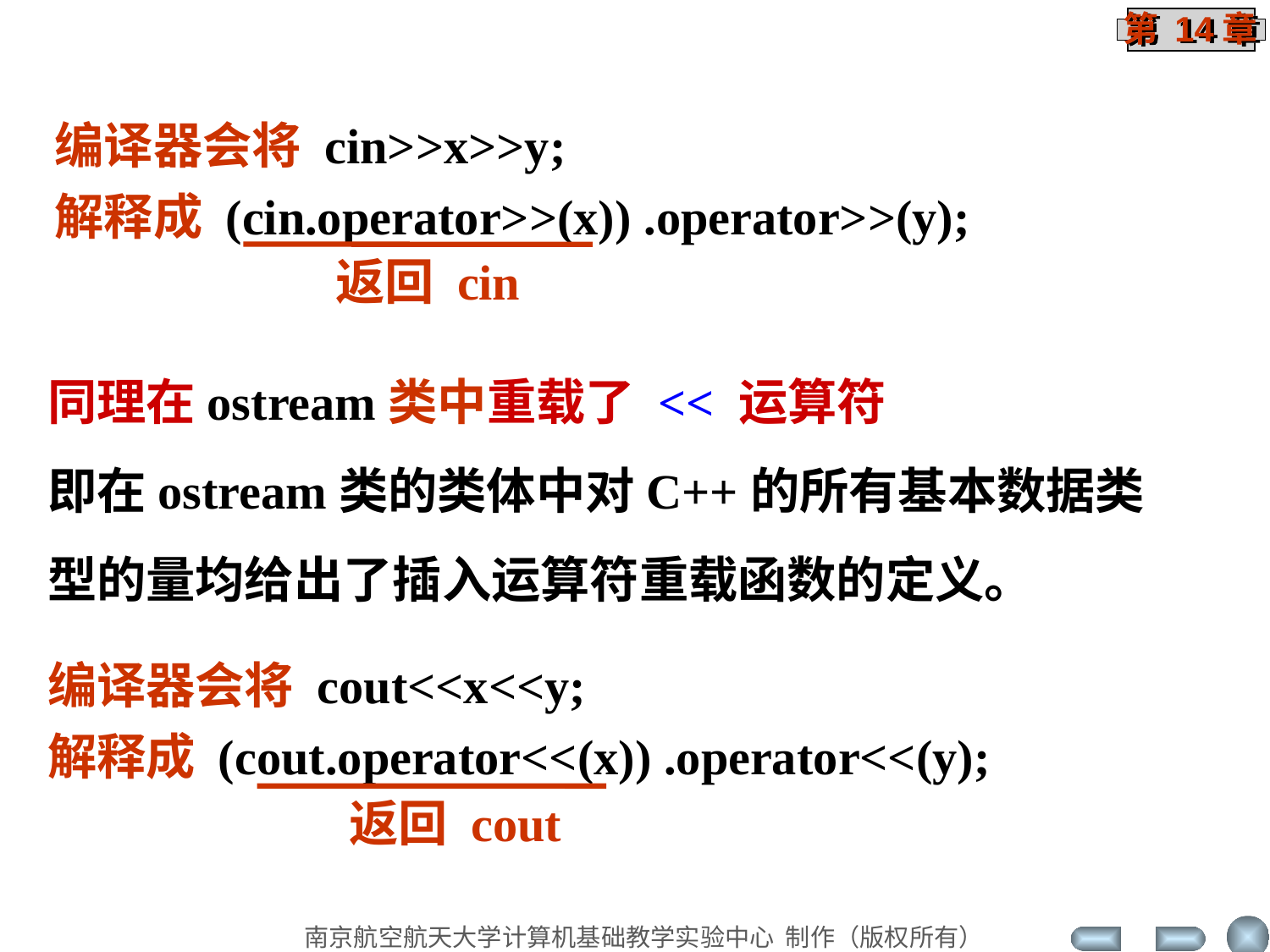

编译器会将 cin>>x>>y;
解释成 (cin.operator>>(x)) .operator>>(y);

返回 cin
同理在ostream类中重载了 << 运算符
即在ostream类的类体中对C++的所有基本数据类型的量均给出了插入运算符重载函数的定义。
编译器会将 cout<<x<<y;
解释成 (cout.operator<<(x)) .operator<<(y);

返回 cout